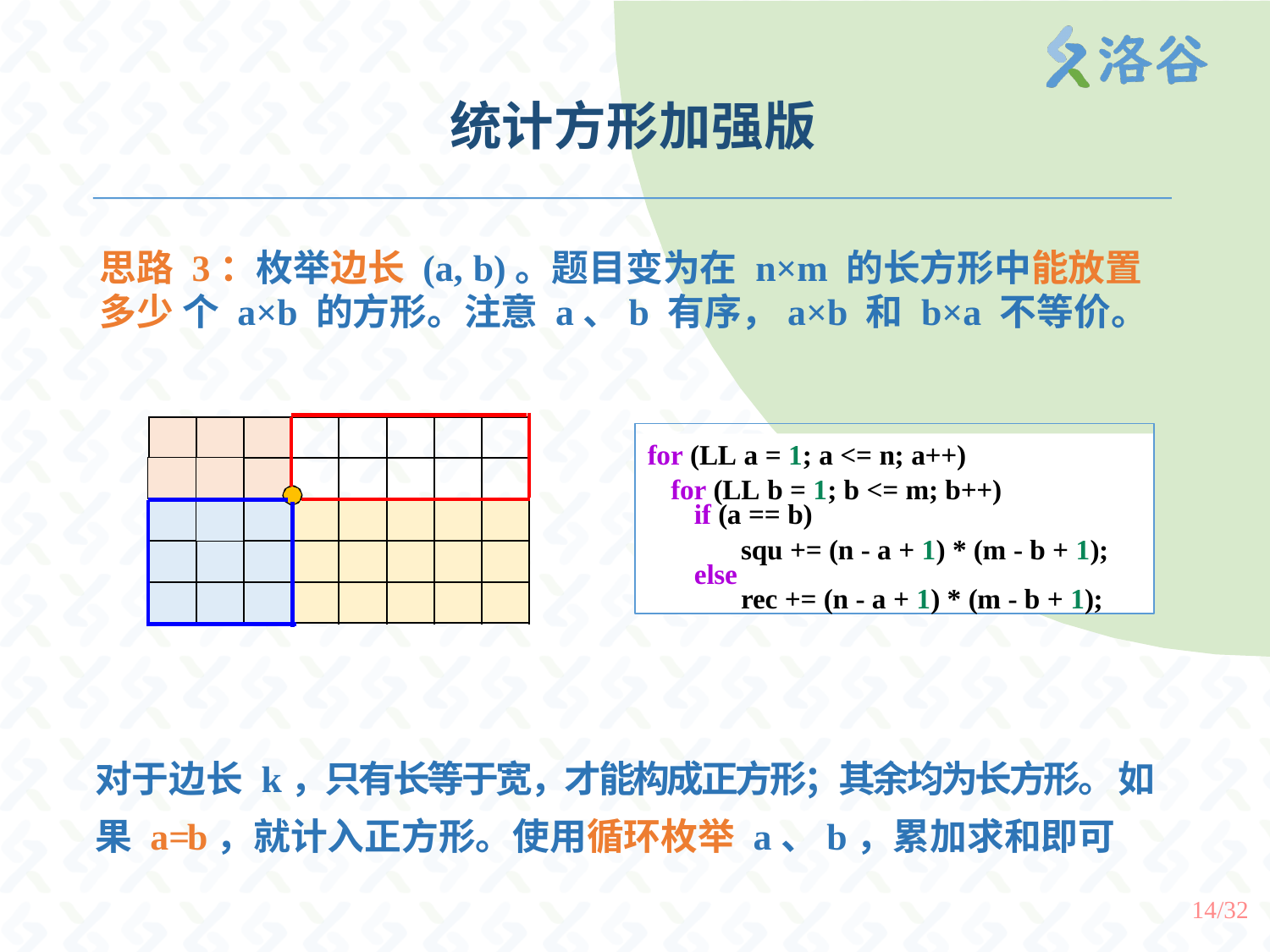

# 统计方形加强版

思路 3：枚举边长 (a, b)。题目变为在 n×m 的长方形中能放置多少 个 a×b 的方形。注意 a、b 有序，a×b 和 b×a 不等价。

for (LL a = 1; a <= n; a++)
for (LL b = 1; b <= m; b++)
if (a == b)
squ += (n - a + 1) * (m - b + 1);
else
rec += (n - a + 1) * (m - b + 1);

对于边长 k，只有长等于宽，才能构成正方形；其余均为长方形。 如果 a=b，就计入正方形。使用循环枚举 a、b，累加求和即可
14/32